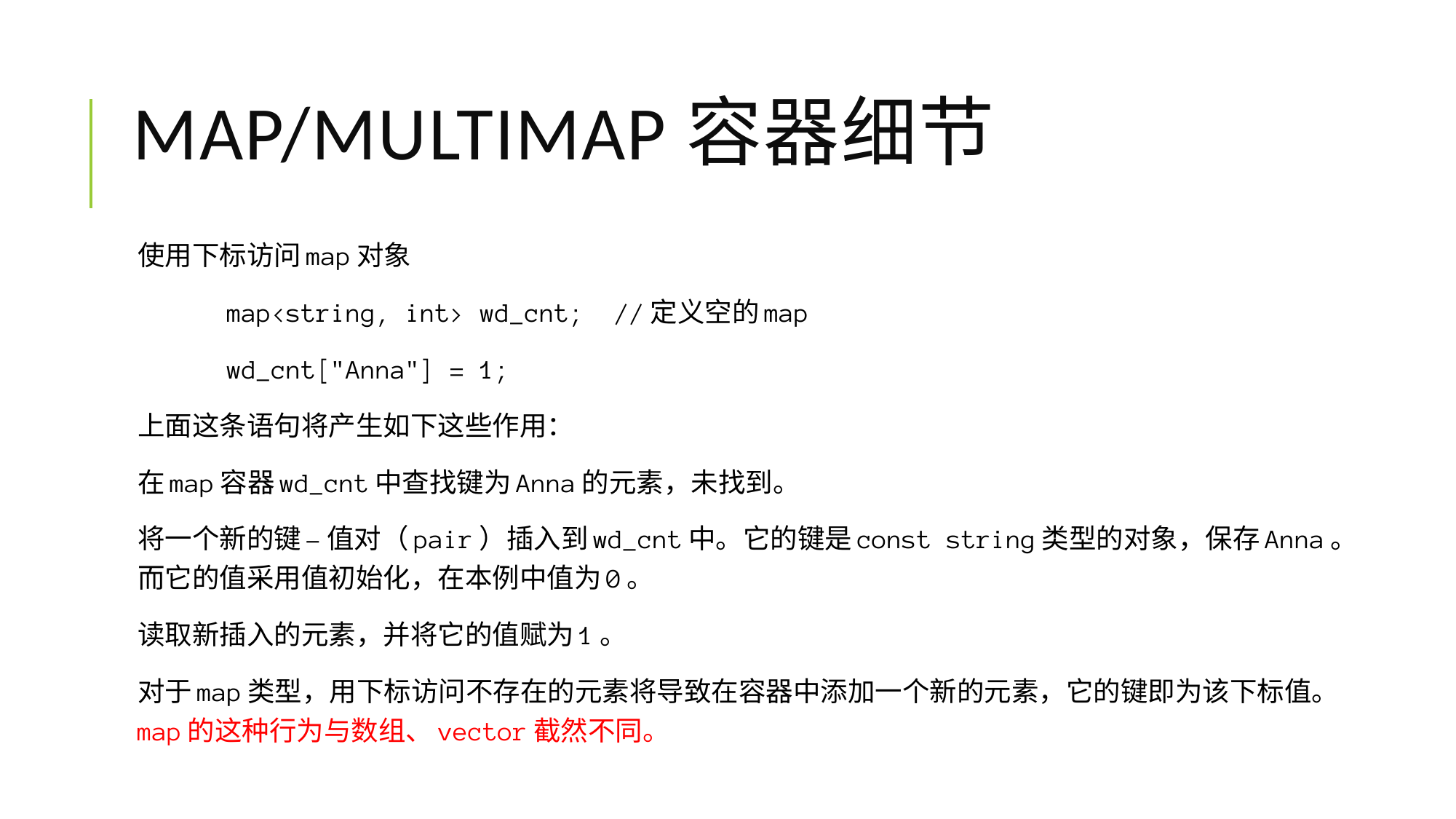

# map/multimap容器细节
使用下标访问map对象
	map<string, int> wd_cnt;	  //定义空的map
	wd_cnt["Anna"] = 1;
上面这条语句将产生如下这些作用：
在map容器wd_cnt中查找键为Anna的元素，未找到。
将一个新的键-值对（pair）插入到wd_cnt中。它的键是const string类型的对象，保存Anna。而它的值采用值初始化，在本例中值为0。
读取新插入的元素，并将它的值赋为1。
对于map类型，用下标访问不存在的元素将导致在容器中添加一个新的元素，它的键即为该下标值。map的这种行为与数组、vector截然不同。